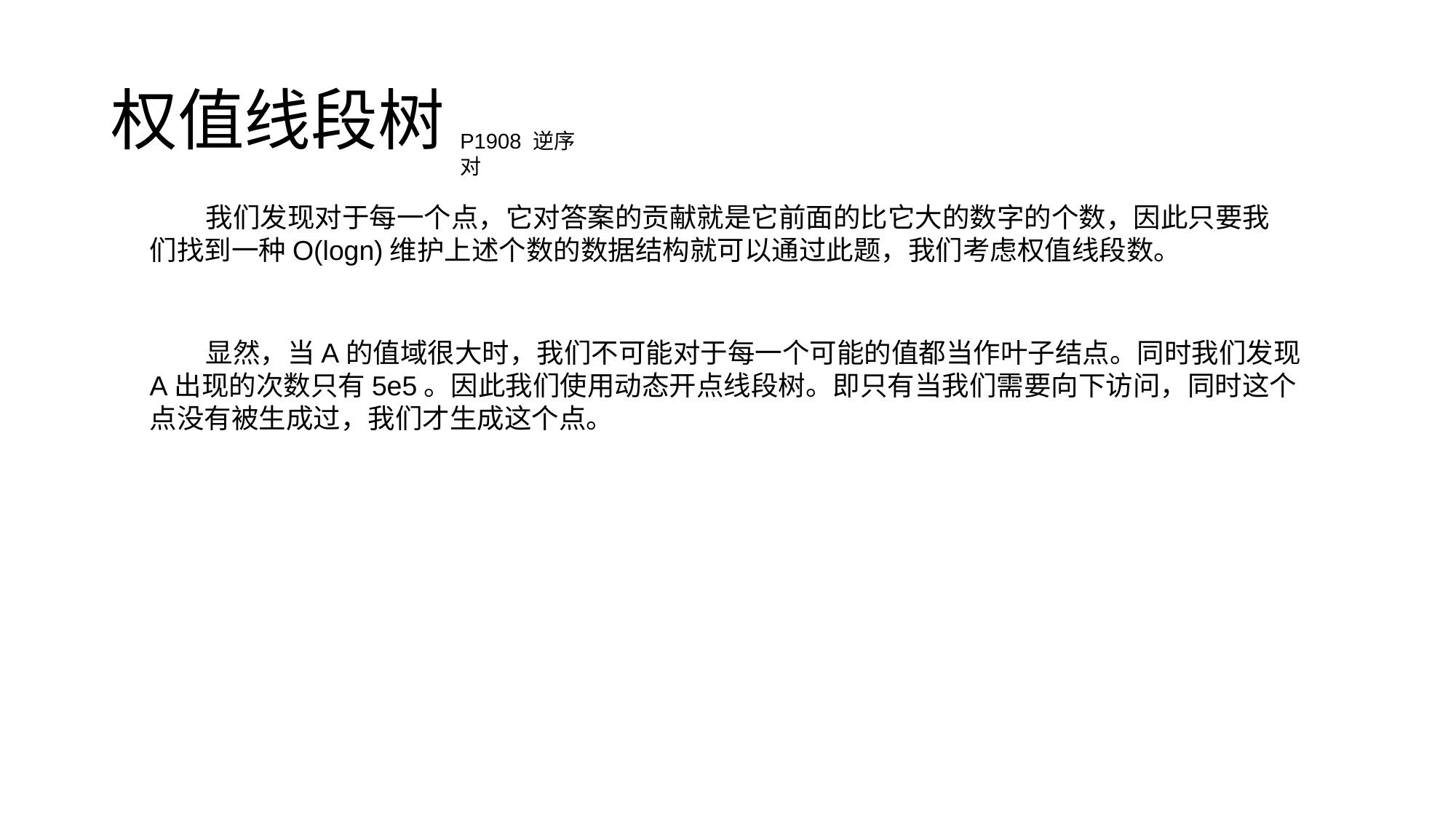

# 权值线段树
P1908 逆序对
        我们发现对于每一个点，它对答案的贡献就是它前面的比它大的数字的个数，因此只要我们找到一种O(logn)维护上述个数的数据结构就可以通过此题，我们考虑权值线段数。
        显然，当A的值域很大时，我们不可能对于每一个可能的值都当作叶子结点。同时我们发现A出现的次数只有5e5。因此我们使用动态开点线段树。即只有当我们需要向下访问，同时这个点没有被生成过，我们才生成这个点。